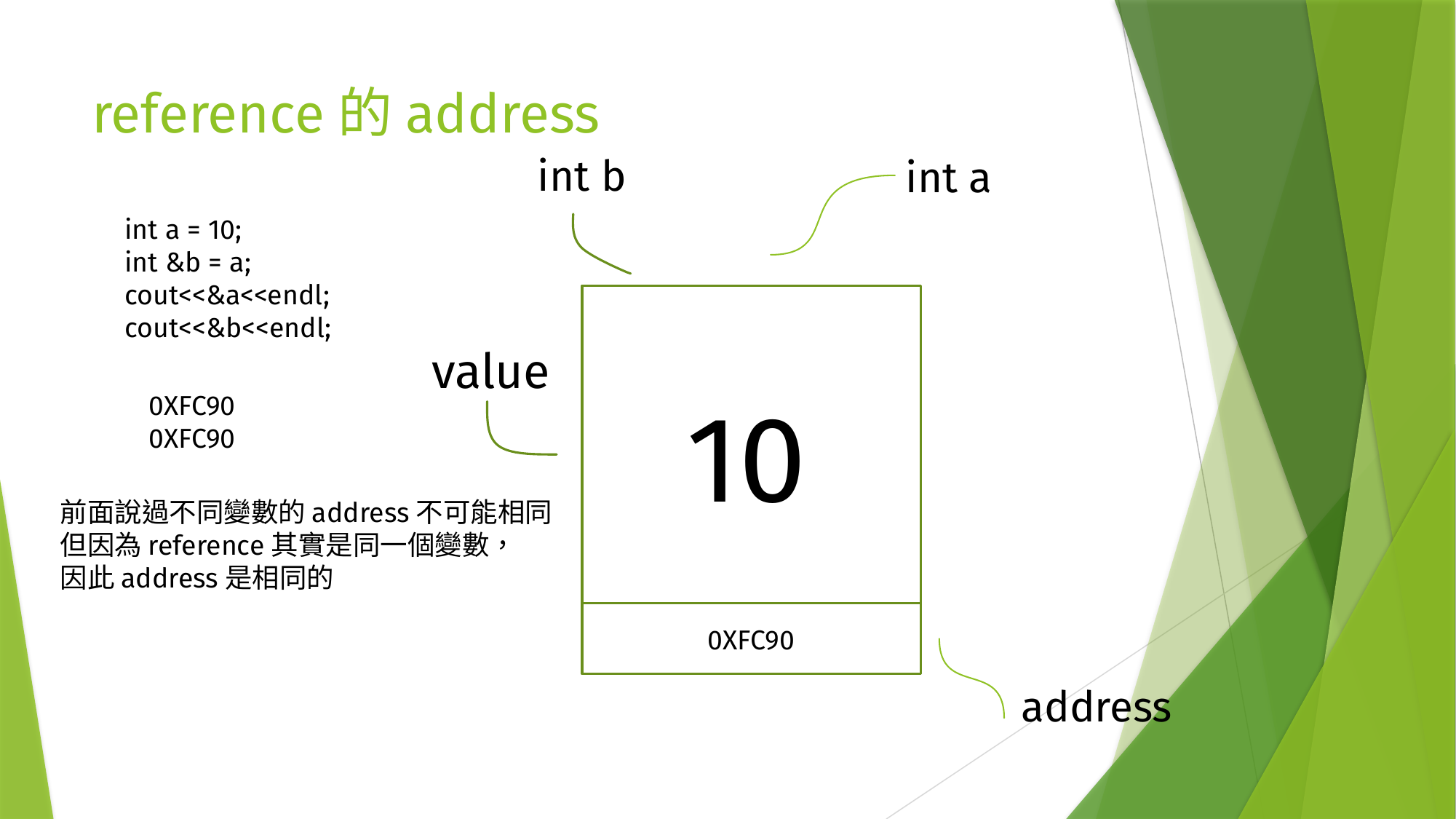

# reference的address
int b
int a
int a = 10;
int &b = a;
cout<<&a<<endl;
cout<<&b<<endl;

value
10
0XFC90
0XFC90

前面說過不同變數的address不可能相同
但因為reference其實是同一個變數，
因此address是相同的
0XFC90
address